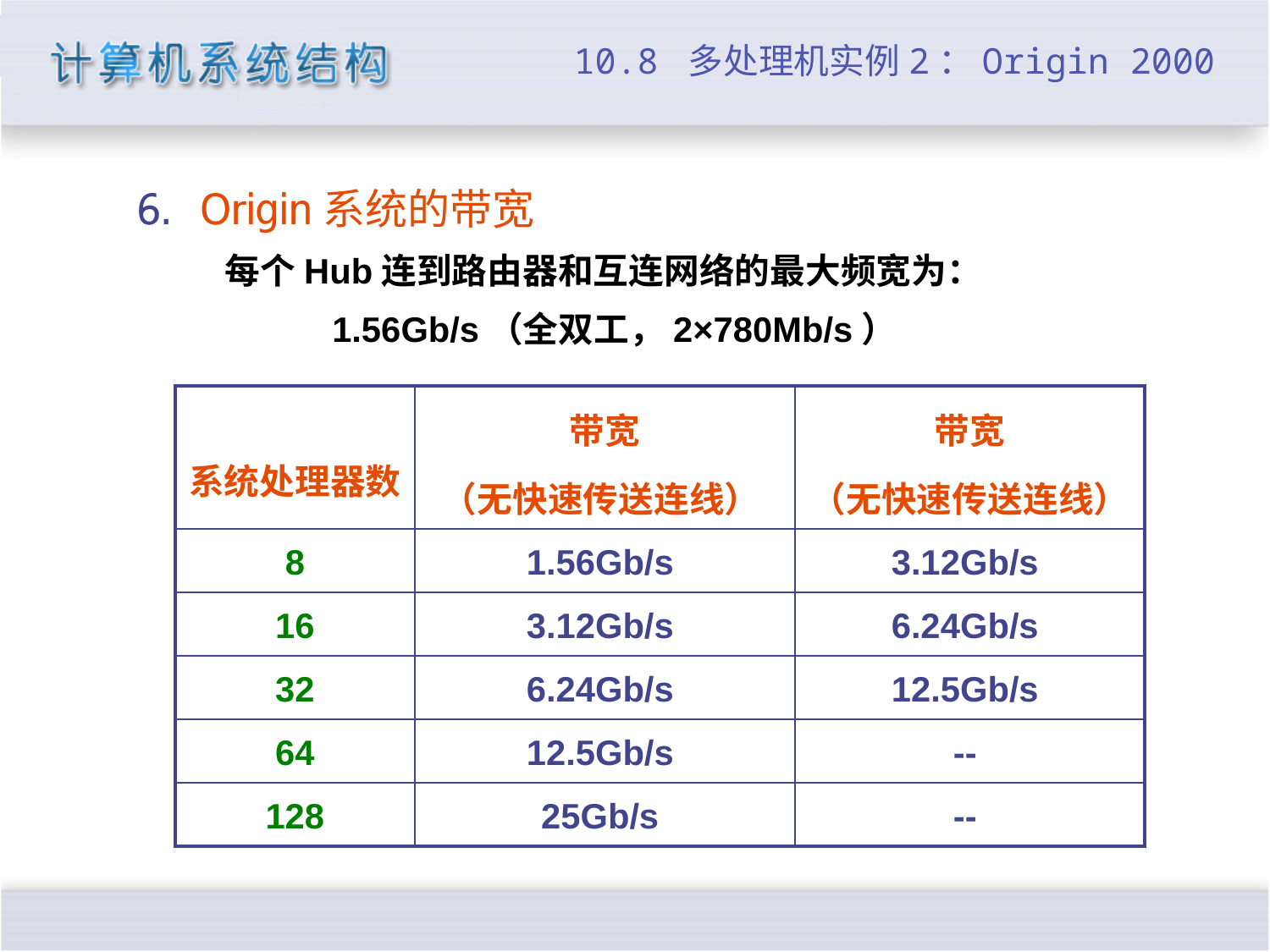

# 10.8 多处理机实例2：Origin 2000
Origin系统的带宽
每个Hub连到路由器和互连网络的最大频宽为：
           1.56Gb/s（全双工，2×780Mb/s）
| 系统处理器数 | 带宽 （无快速传送连线） | 带宽 （无快速传送连线） |
| --- | --- | --- |
| 8 | 1.56Gb/s | 3.12Gb/s |
| 16 | 3.12Gb/s | 6.24Gb/s |
| 32 | 6.24Gb/s | 12.5Gb/s |
| 64 | 12.5Gb/s | -- |
| 128 | 25Gb/s | -- |